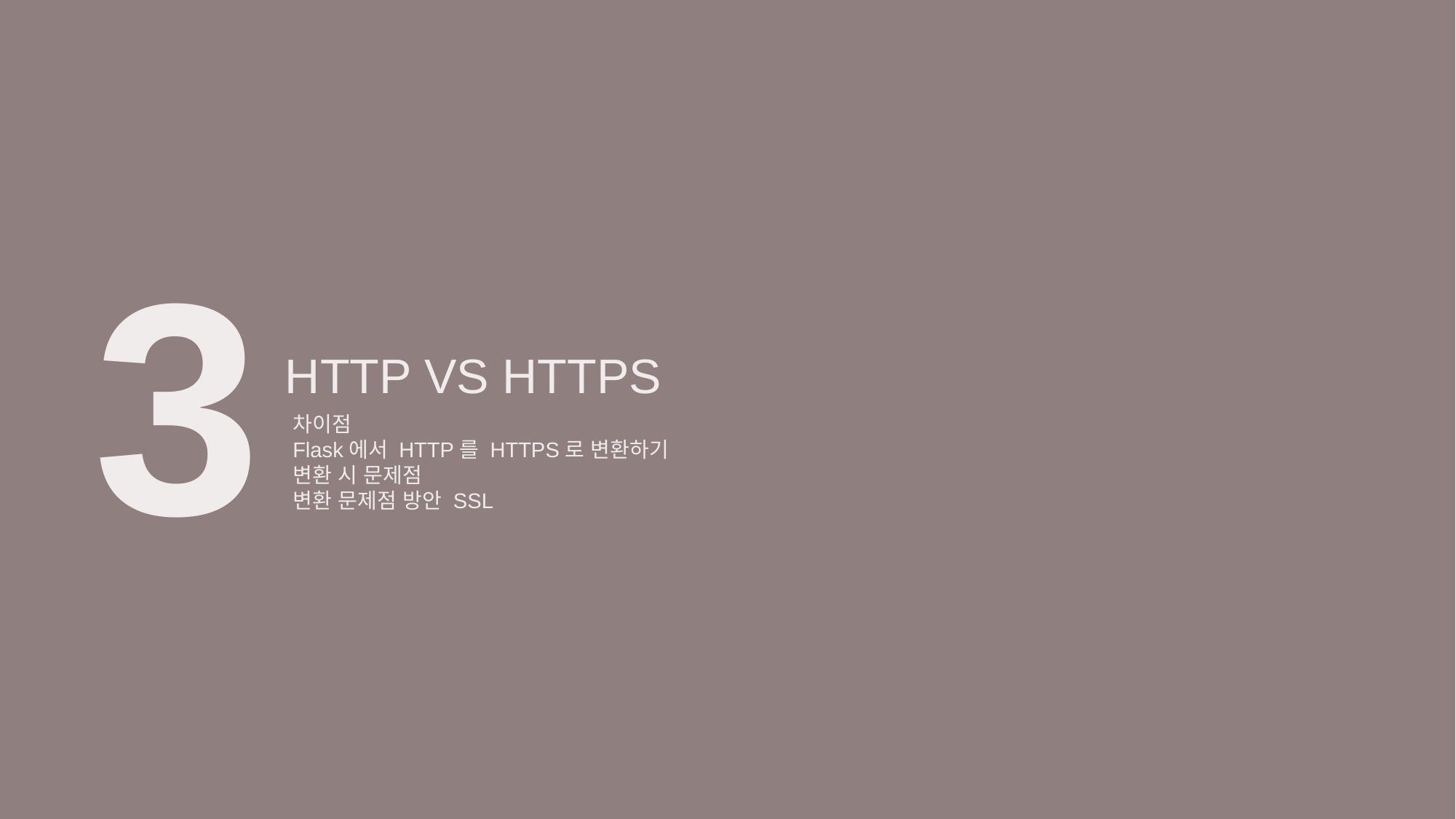

3
HTTP VS HTTPS
차이점
Flask에서 HTTP를 HTTPS로 변환하기
변환 시 문제점
변환 문제점 방안 SSL